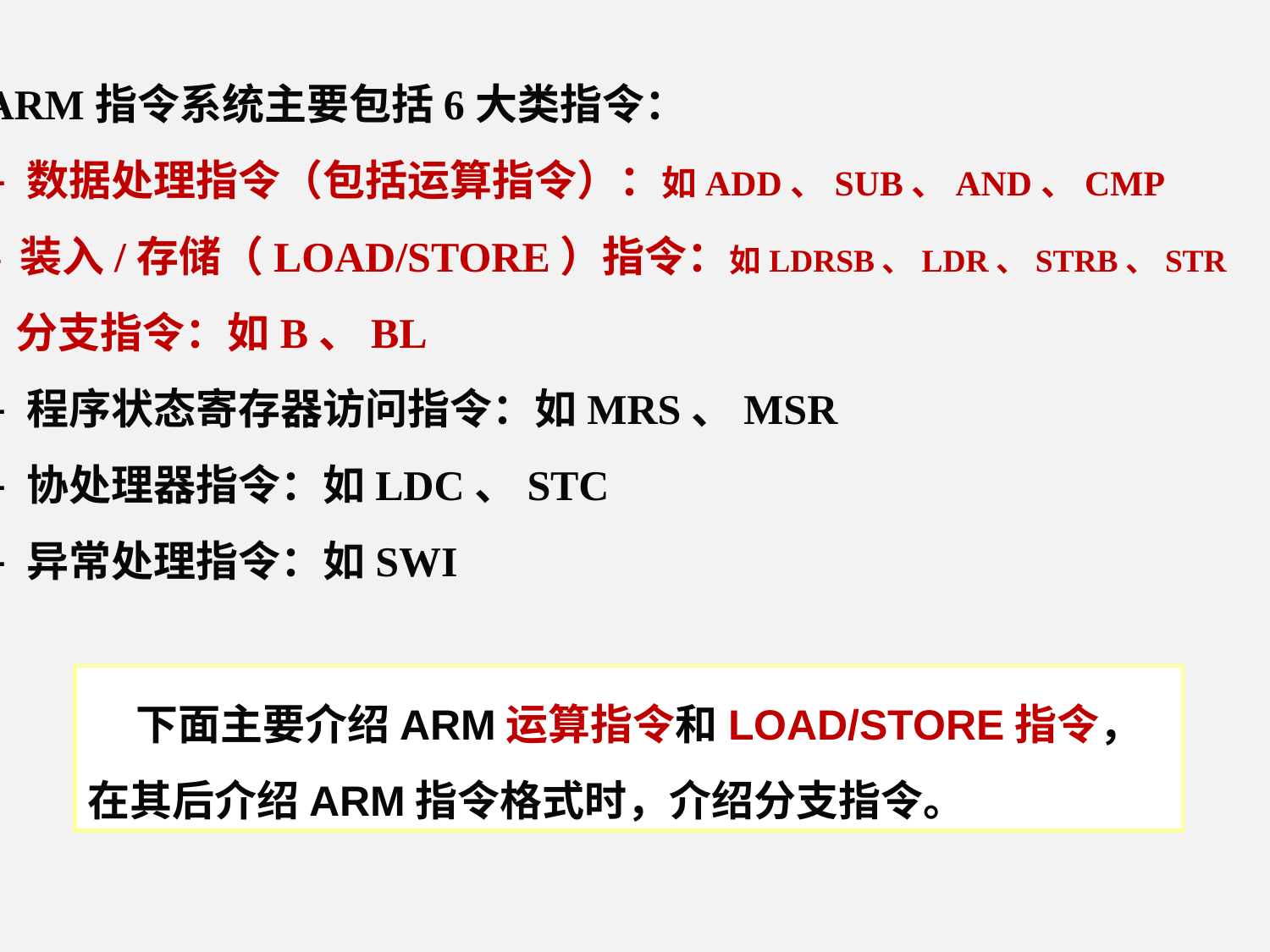

ARM指令系统主要包括6大类指令：
– 数据处理指令（包括运算指令）：如ADD、SUB、AND、CMP – 装入/存储（LOAD/STORE）指令：如LDRSB、LDR、STRB、STR – 分支指令：如B、BL
– 程序状态寄存器访问指令：如MRS、MSR – 协处理器指令：如LDC、STC– 异常处理指令：如SWI
    下面主要介绍ARM运算指令和LOAD/STORE指令，在其后介绍ARM指令格式时，介绍分支指令。